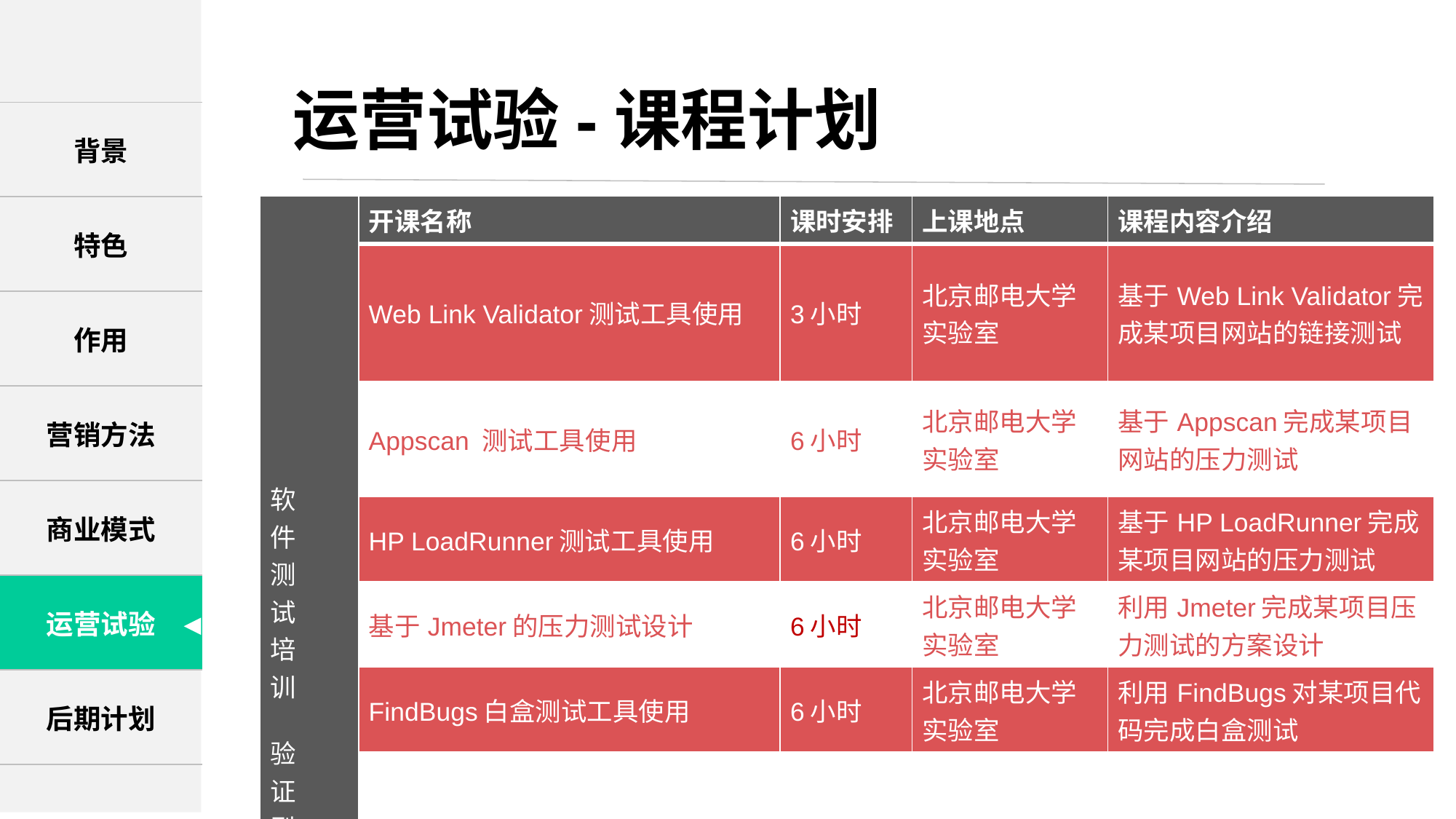

# 运营试验-课程计划
| 背景 |
| --- |
| 特色 |
| 作用 |
| 营销方法 |
| 商业模式 |
| 运营试验 |
| 后期计划 |

| 软 件 测 试 培 训 验 证 型 | 开课名称 | 课时安排 | 上课地点 | 课程内容介绍 |
| --- | --- | --- | --- | --- |
|  | Web Link Validator测试工具使用 | 3小时 | 北京邮电大学实验室 | 基于Web Link Validator完成某项目网站的链接测试 |
|  | Appscan 测试工具使用 | 6小时 | 北京邮电大学实验室 | 基于Appscan完成某项目网站的压力测试 |
|  | HP LoadRunner测试工具使用 | 6小时 | 北京邮电大学实验室 | 基于HP LoadRunner完成某项目网站的压力测试 |
|  | 基于Jmeter的压力测试设计 | 6小时 | 北京邮电大学实验室 | 利用Jmeter完成某项目压力测试的方案设计 |
|  | FindBugs白盒测试工具使用 | 6小时 | 北京邮电大学实验室 | 利用FindBugs对某项目代码完成白盒测试 |
|  | DTS白盒测试工具 | 6小时 | 北京邮电大学实验室 | 利用DTS对某项目代码完成白盒测试 |